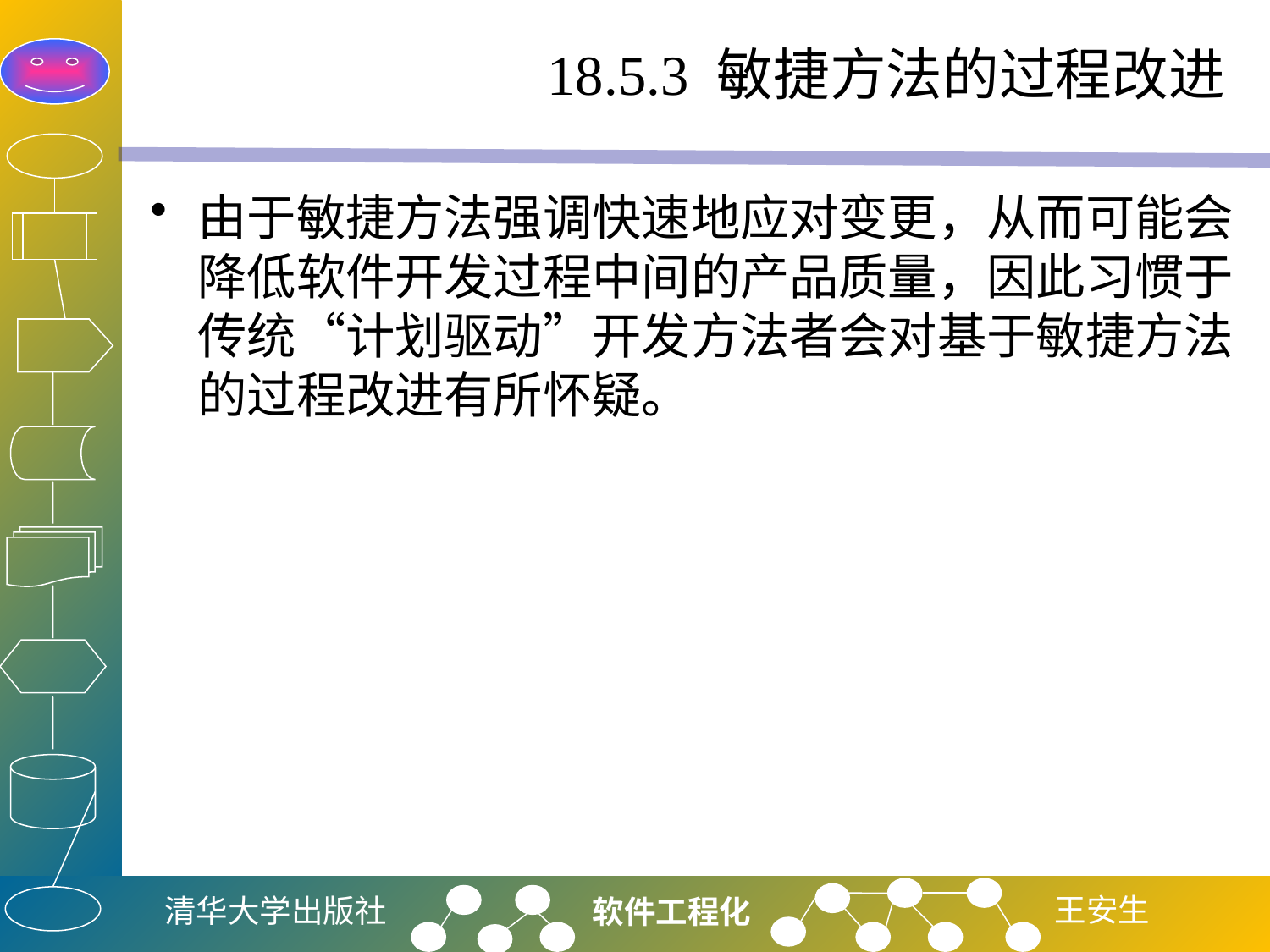

# 18.5.3 敏捷方法的过程改进
由于敏捷方法强调快速地应对变更，从而可能会降低软件开发过程中间的产品质量，因此习惯于传统“计划驱动”开发方法者会对基于敏捷方法的过程改进有所怀疑。